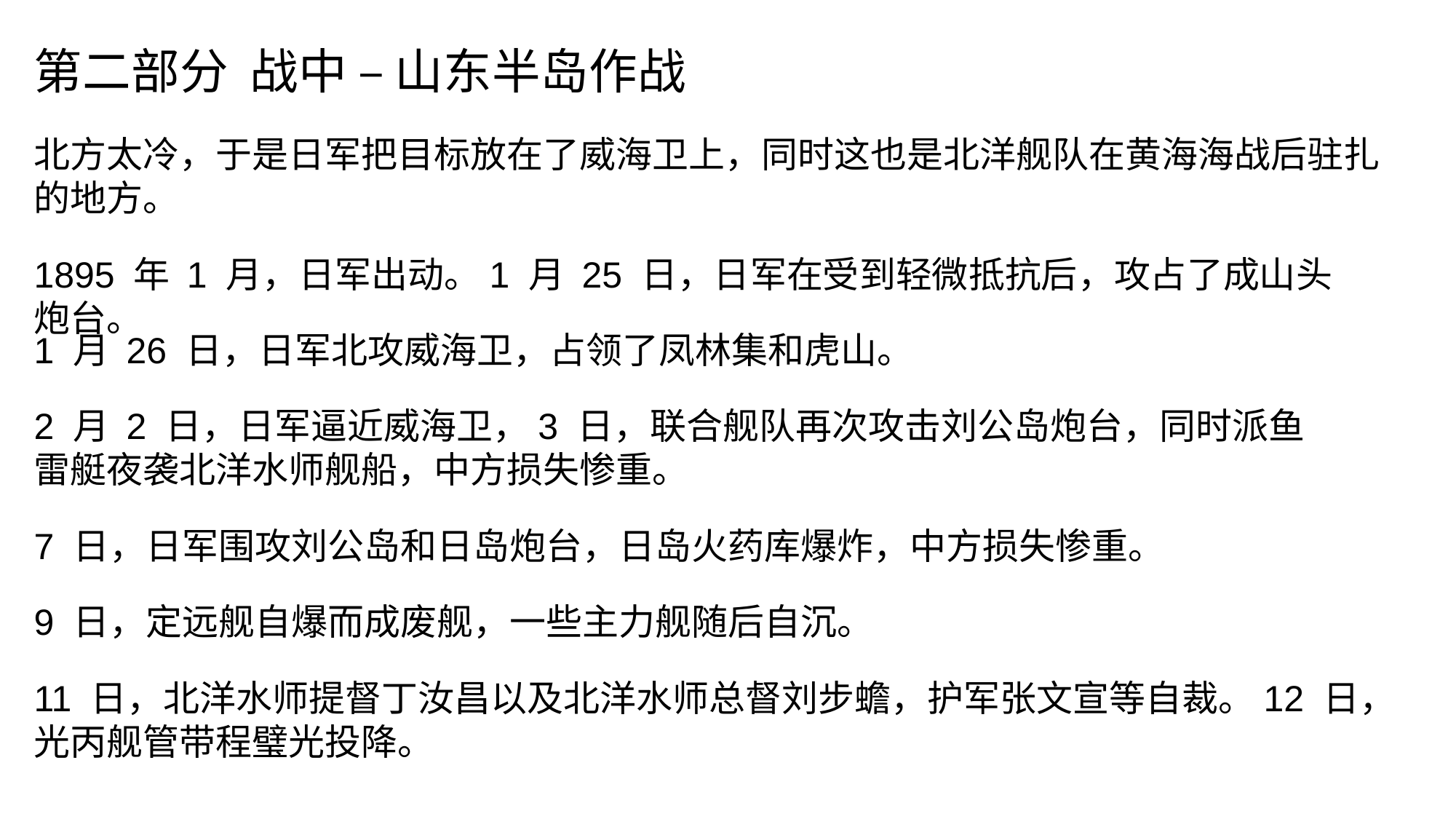

第二部分  战中 – 山东半岛作战
北方太冷，于是日军把目标放在了威海卫上，同时这也是北洋舰队在黄海海战后驻扎的地方。
1895 年 1 月，日军出动。1 月 25 日，日军在受到轻微抵抗后，攻占了成山头炮台。
1 月 26 日，日军北攻威海卫，占领了凤林集和虎山。
2 月 2 日，日军逼近威海卫，3 日，联合舰队再次攻击刘公岛炮台，同时派鱼雷艇夜袭北洋水师舰船，中方损失惨重。
7 日，日军围攻刘公岛和日岛炮台，日岛火药库爆炸，中方损失惨重。
9 日，定远舰自爆而成废舰，一些主力舰随后自沉。
11 日，北洋水师提督丁汝昌以及北洋水师总督刘步蟾，护军张文宣等自裁。12 日，光丙舰管带程璧光投降。